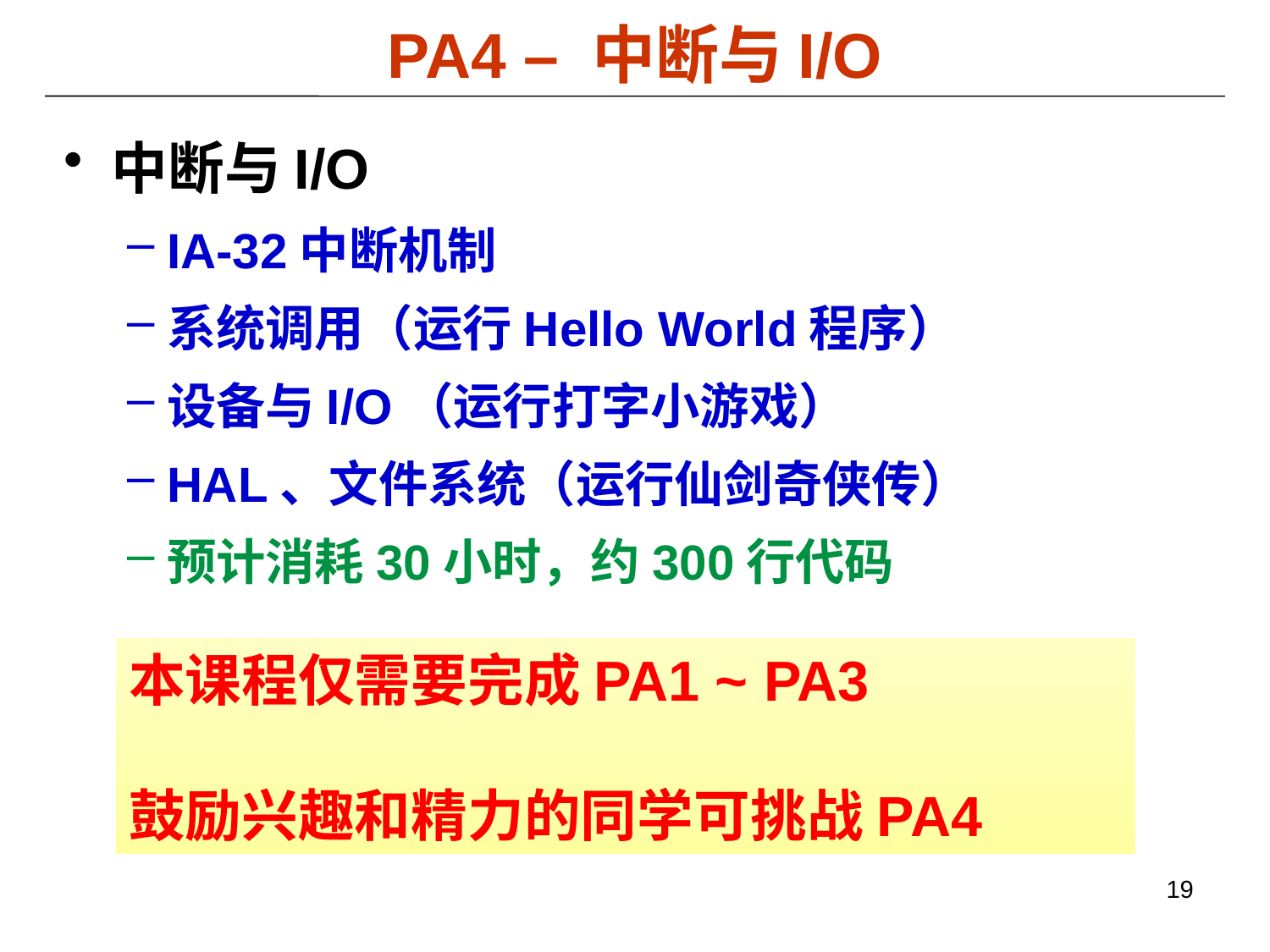

# PA4 – 中断与I/O
中断与I/O
IA-32中断机制
系统调用（运行Hello World程序）
设备与I/O（运行打字小游戏）
HAL、文件系统（运行仙剑奇侠传）
预计消耗30小时，约300行代码
本课程仅需要完成PA1 ~ PA3

鼓励兴趣和精力的同学可挑战PA4
19